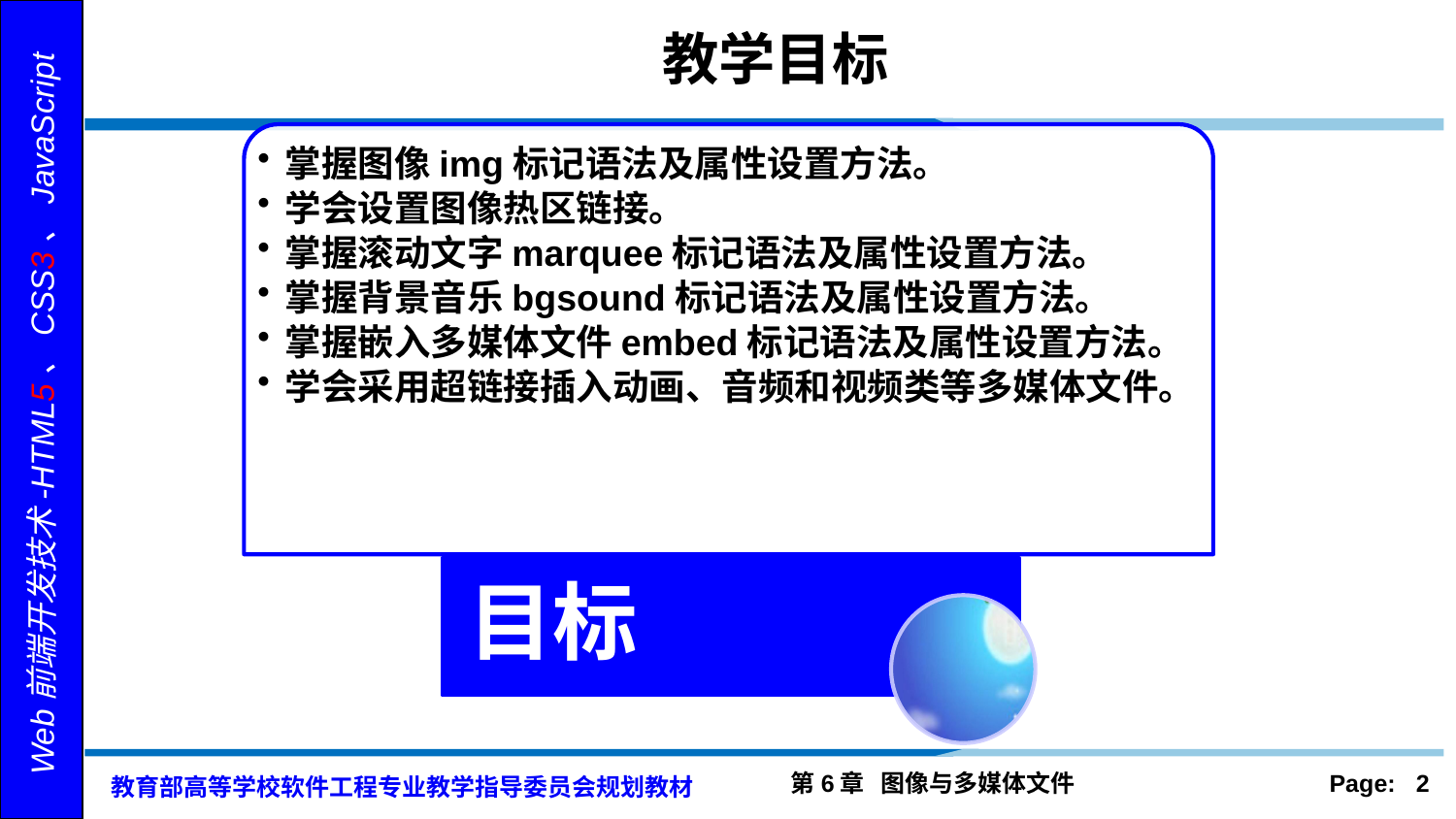

# 教学目标
掌握图像img标记语法及属性设置方法。
学会设置图像热区链接。
掌握滚动文字marquee标记语法及属性设置方法。
掌握背景音乐bgsound标记语法及属性设置方法。
掌握嵌入多媒体文件embed标记语法及属性设置方法。
学会采用超链接插入动画、音频和视频类等多媒体文件。
目标